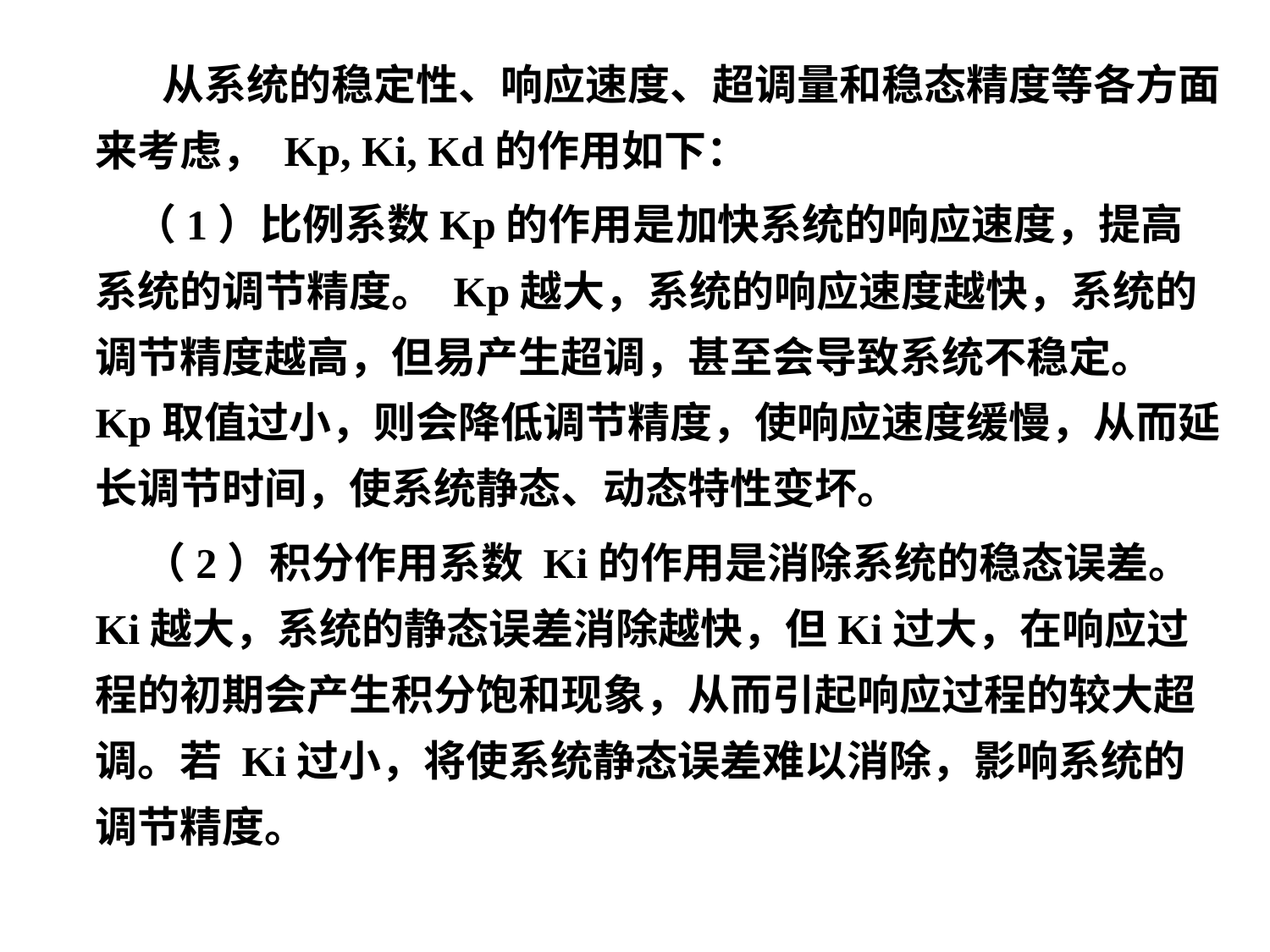

从系统的稳定性、响应速度、超调量和稳态精度等各方面来考虑， Kp, Ki, Kd的作用如下：
        （1）比例系数Kp的作用是加快系统的响应速度，提高系统的调节精度。 Kp越大，系统的响应速度越快，系统的调节精度越高，但易产生超调，甚至会导致系统不稳定。 Kp取值过小，则会降低调节精度，使响应速度缓慢，从而延长调节时间，使系统静态、动态特性变坏。
         （2）积分作用系数 Ki的作用是消除系统的稳态误差。 Ki越大，系统的静态误差消除越快，但Ki过大，在响应过程的初期会产生积分饱和现象，从而引起响应过程的较大超调。若 Ki过小，将使系统静态误差难以消除，影响系统的调节精度。